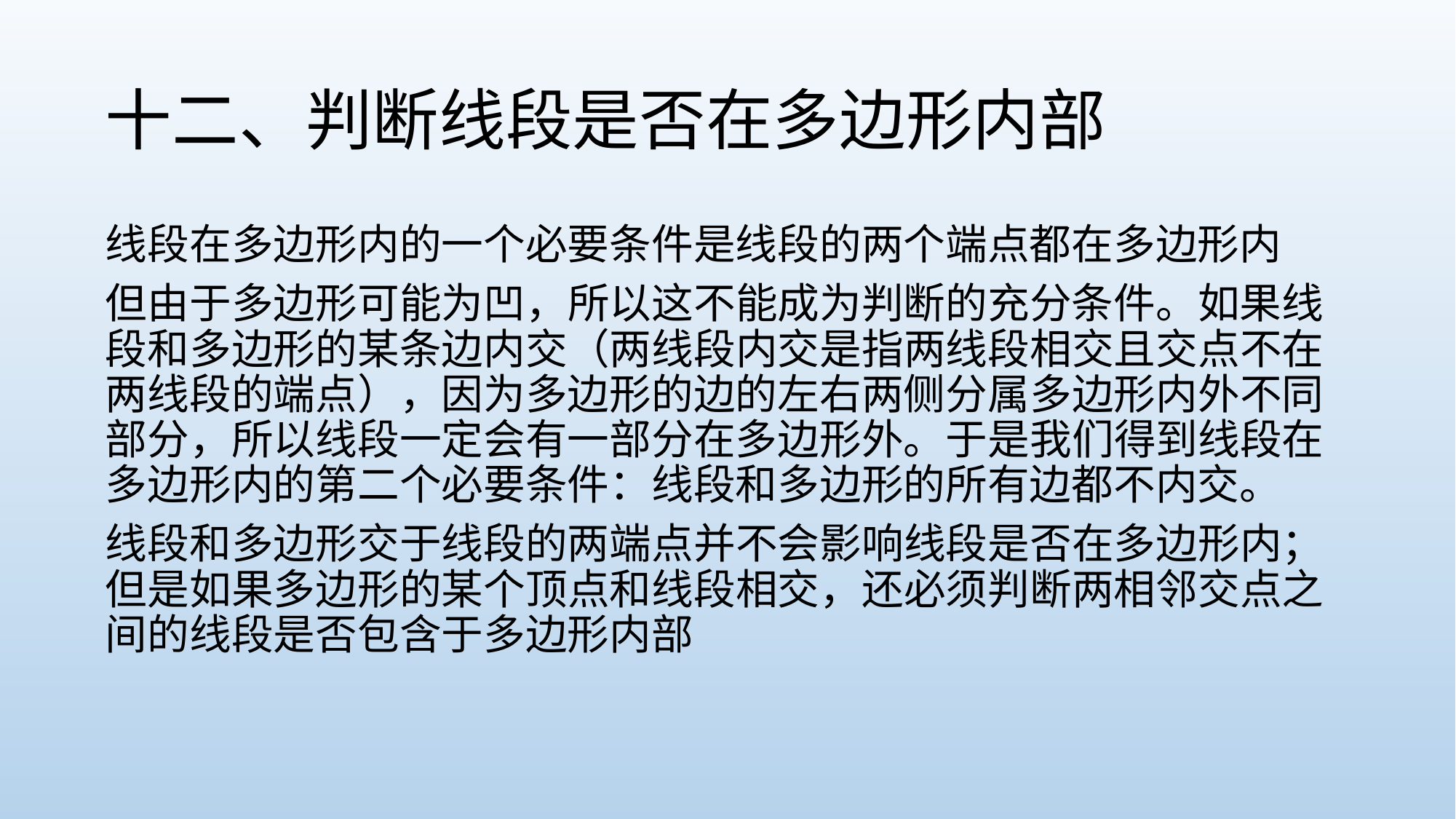

# 十二、判断线段是否在多边形内部
线段在多边形内的一个必要条件是线段的两个端点都在多边形内
但由于多边形可能为凹，所以这不能成为判断的充分条件。如果线段和多边形的某条边内交（两线段内交是指两线段相交且交点不在两线段的端点），因为多边形的边的左右两侧分属多边形内外不同部分，所以线段一定会有一部分在多边形外。于是我们得到线段在多边形内的第二个必要条件：线段和多边形的所有边都不内交。
线段和多边形交于线段的两端点并不会影响线段是否在多边形内；但是如果多边形的某个顶点和线段相交，还必须判断两相邻交点之间的线段是否包含于多边形内部